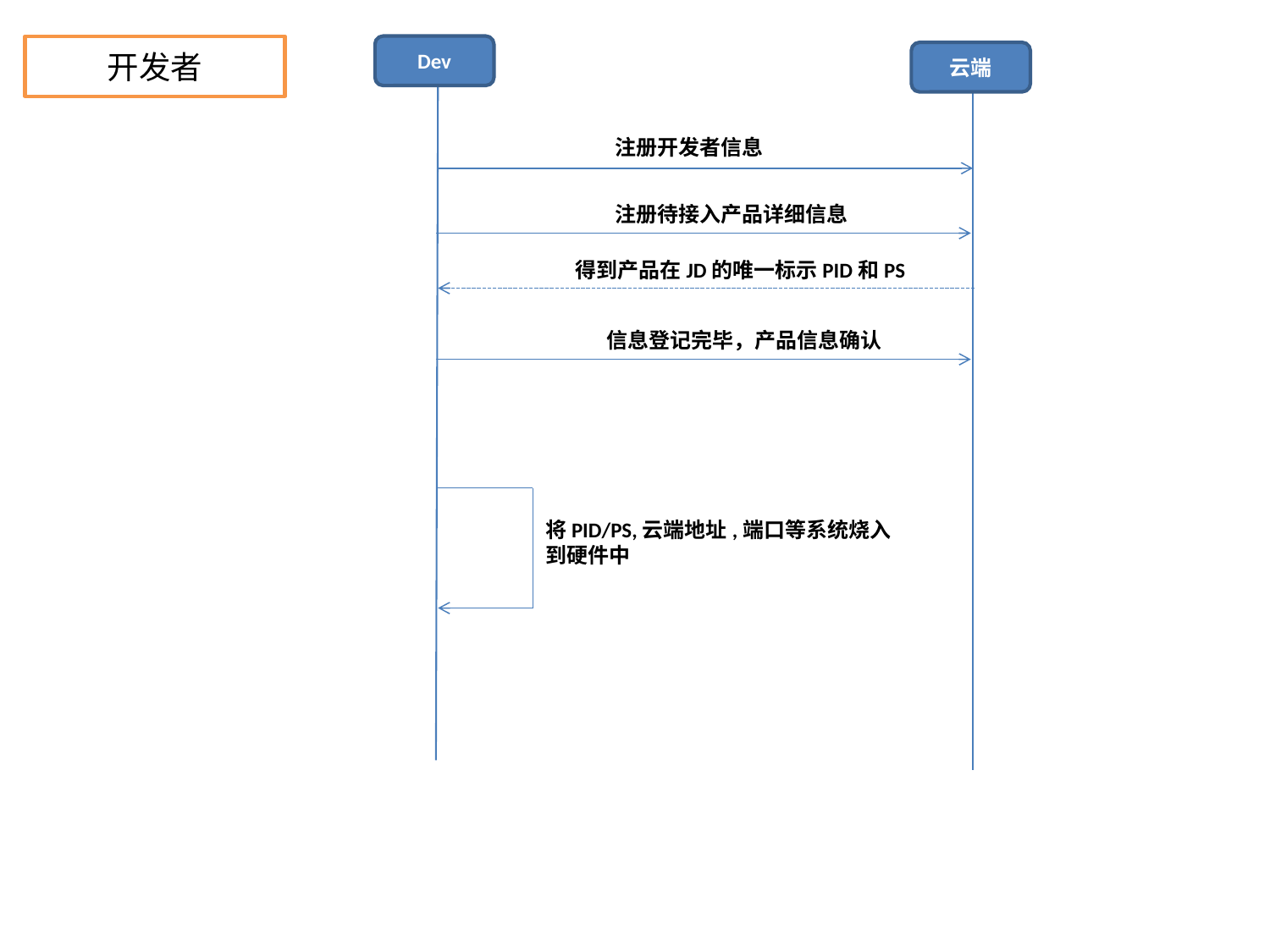

Dev
开发者
云端
注册开发者信息
注册待接入产品详细信息
得到产品在JD的唯一标示PID和PS
信息登记完毕，产品信息确认
将PID/PS,云端地址,端口等系统烧入到硬件中